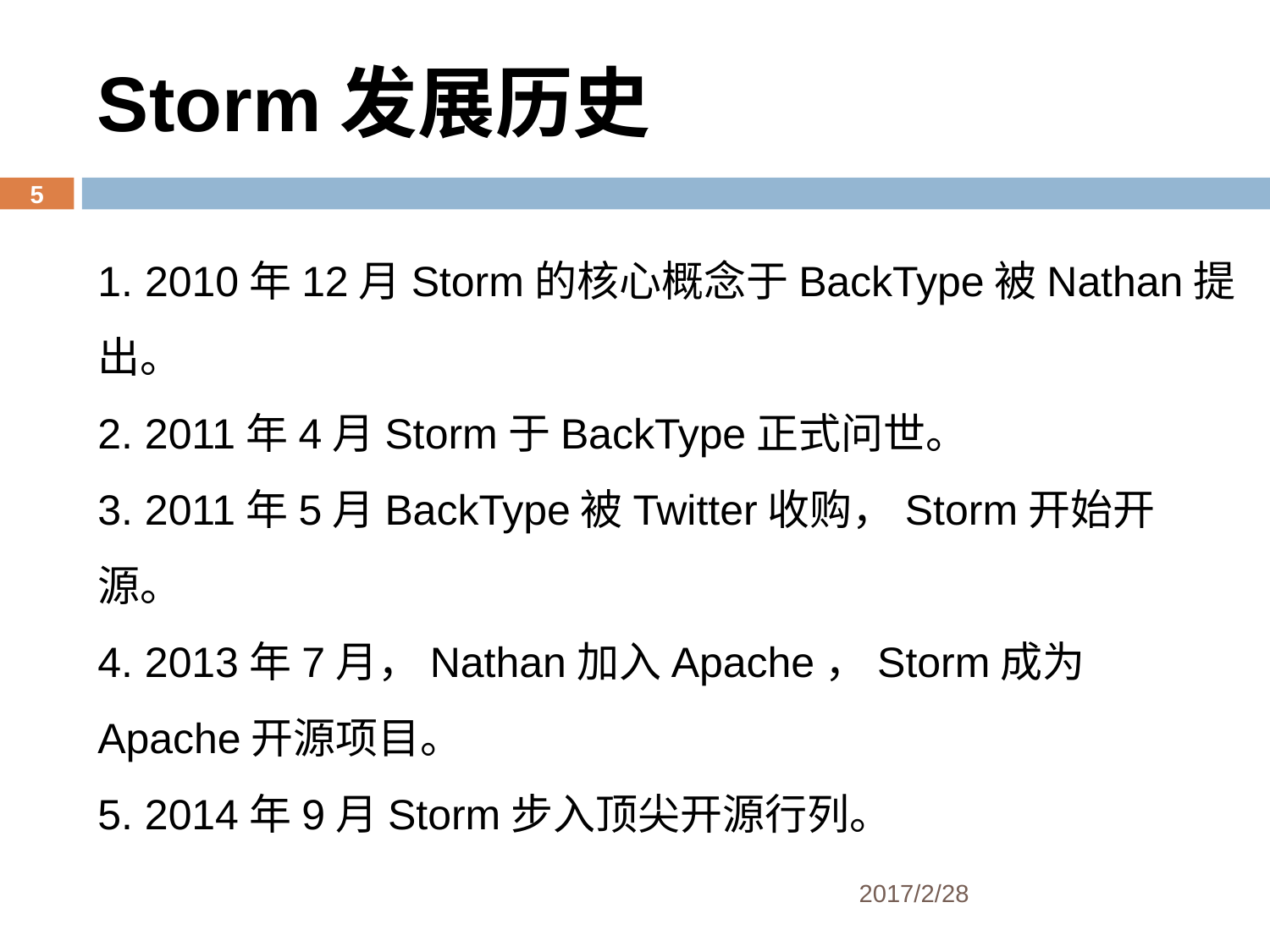

Storm发展历史
5
1. 2010年12月Storm的核心概念于BackType被Nathan提出。
2. 2011年4月Storm于BackType正式问世。
3. 2011年5月BackType被Twitter收购，Storm开始开源。
4. 2013年7月，Nathan加入Apache，Storm成为Apache开源项目。
5. 2014年9月Storm步入顶尖开源行列。

2017/2/28